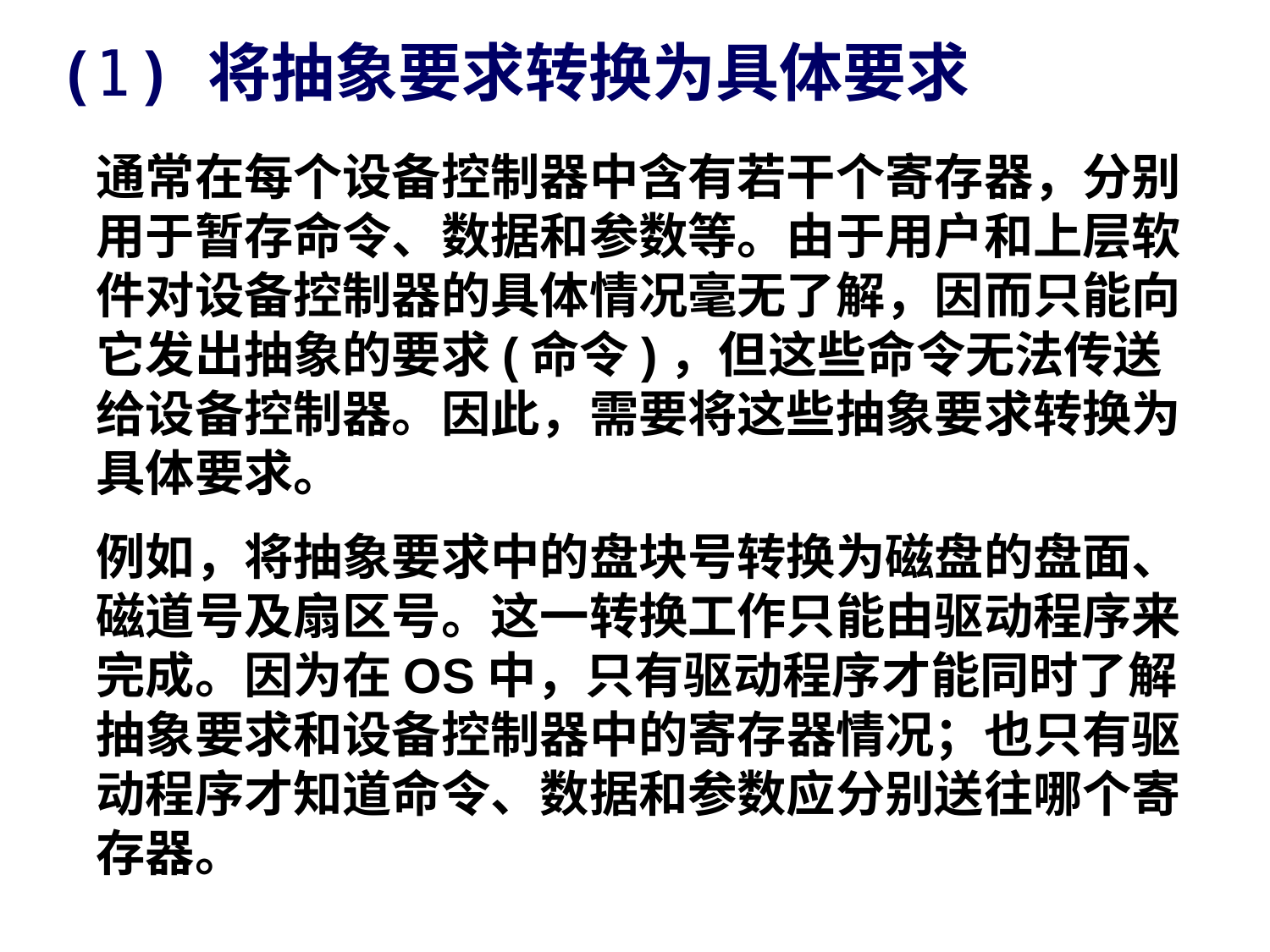

# (1) 将抽象要求转换为具体要求
通常在每个设备控制器中含有若干个寄存器，分别用于暂存命令、数据和参数等。由于用户和上层软件对设备控制器的具体情况毫无了解，因而只能向它发出抽象的要求(命令)，但这些命令无法传送给设备控制器。因此，需要将这些抽象要求转换为具体要求。
例如，将抽象要求中的盘块号转换为磁盘的盘面、磁道号及扇区号。这一转换工作只能由驱动程序来完成。因为在OS中，只有驱动程序才能同时了解抽象要求和设备控制器中的寄存器情况；也只有驱动程序才知道命令、数据和参数应分别送往哪个寄存器。
43